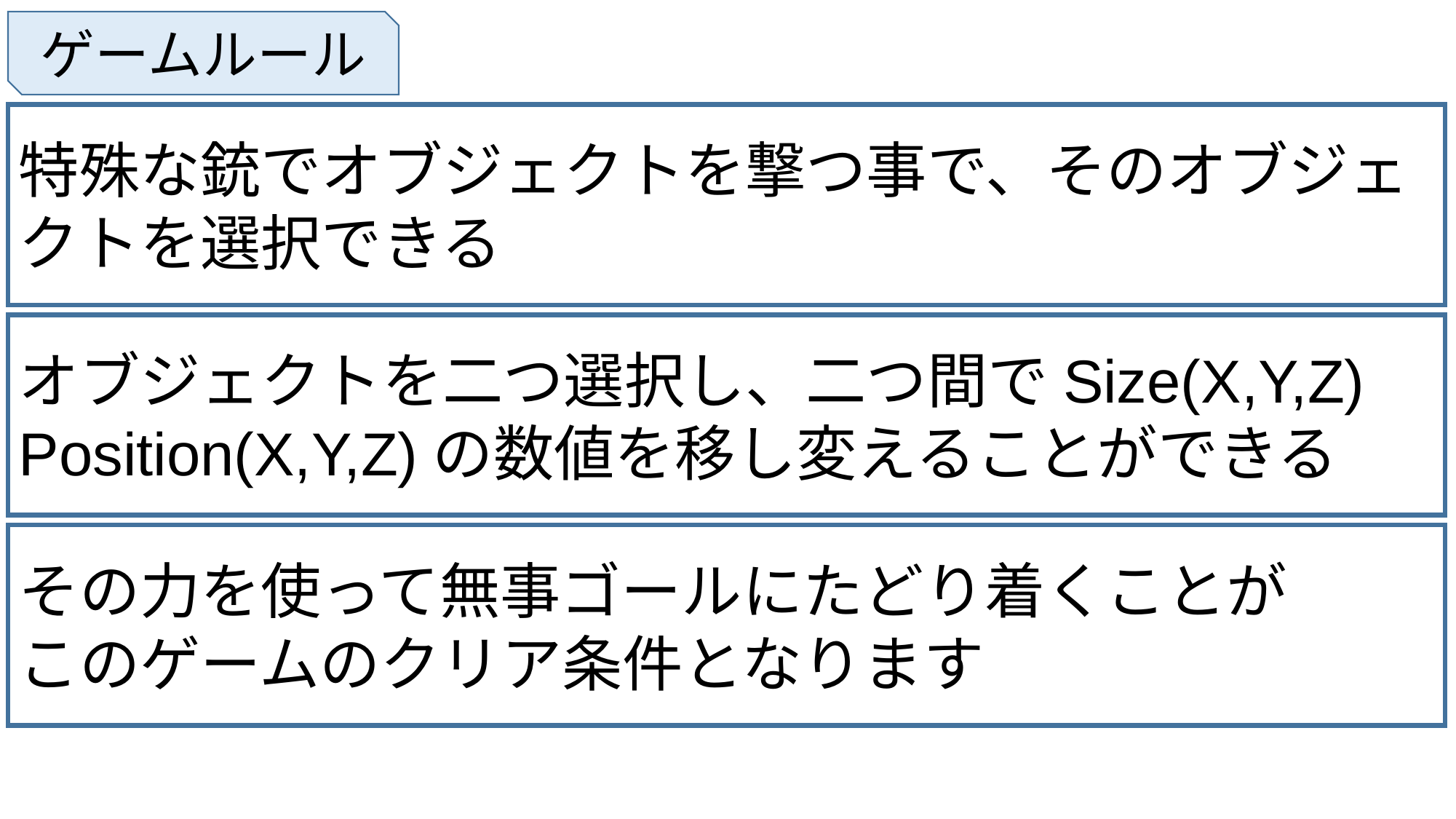

ゲームルール
特殊な銃でオブジェクトを撃つ事で、そのオブジェクトを選択できる
オブジェクトを二つ選択し、二つ間でSize(X,Y,Z) Position(X,Y,Z)の数値を移し変えることができる
その力を使って無事ゴールにたどり着くことが
このゲームのクリア条件となります